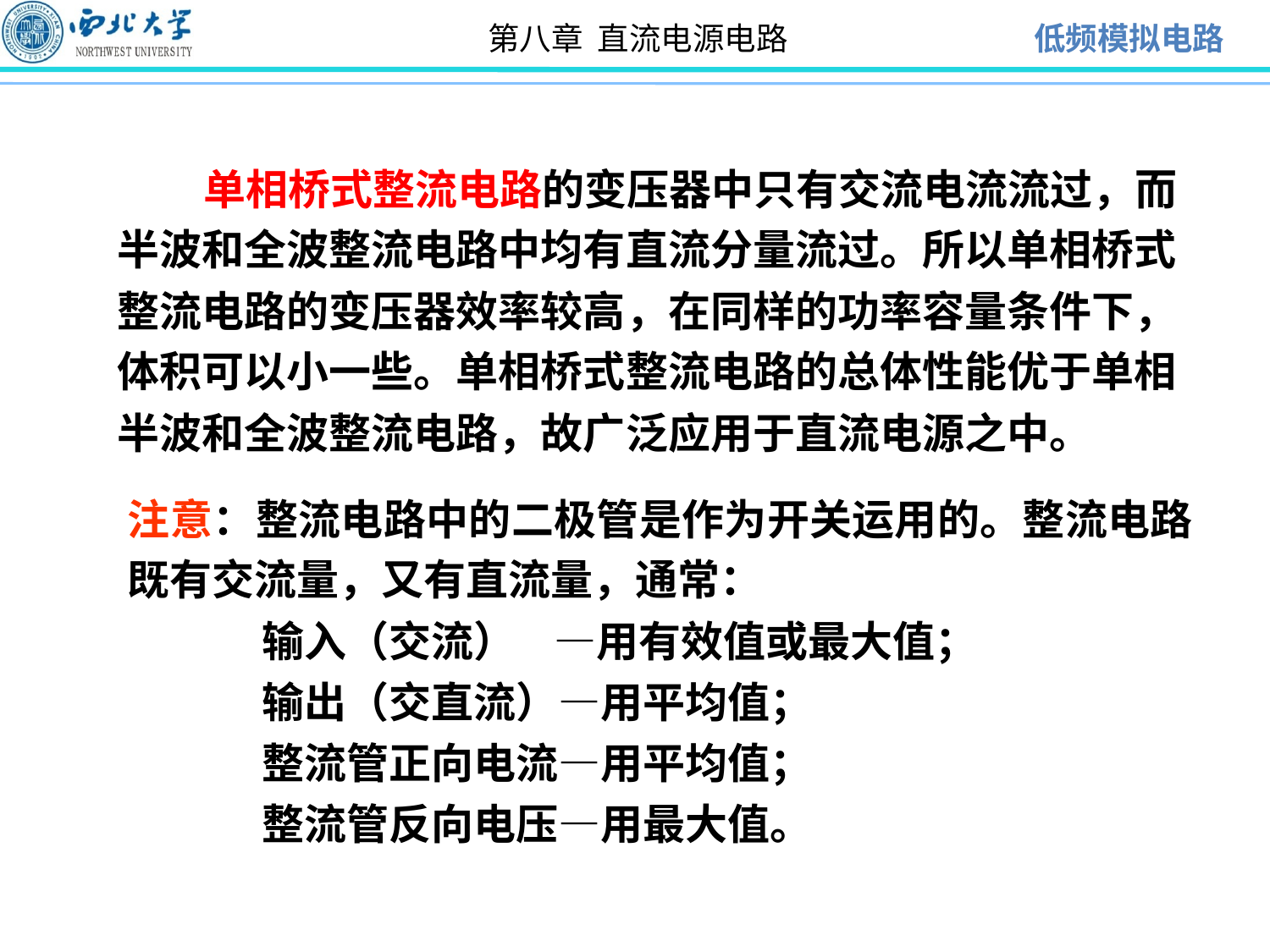

单相桥式整流电路的变压器中只有交流电流流过，而半波和全波整流电路中均有直流分量流过。所以单相桥式整流电路的变压器效率较高，在同样的功率容量条件下，体积可以小一些。单相桥式整流电路的总体性能优于单相半波和全波整流电路，故广泛应用于直流电源之中。

注意：整流电路中的二极管是作为开关运用的。整流电路既有交流量，又有直流量，通常：
             输入（交流）    —用有效值或最大值；
             输出（交直流）—用平均值；
             整流管正向电流—用平均值；
             整流管反向电压—用最大值。
19